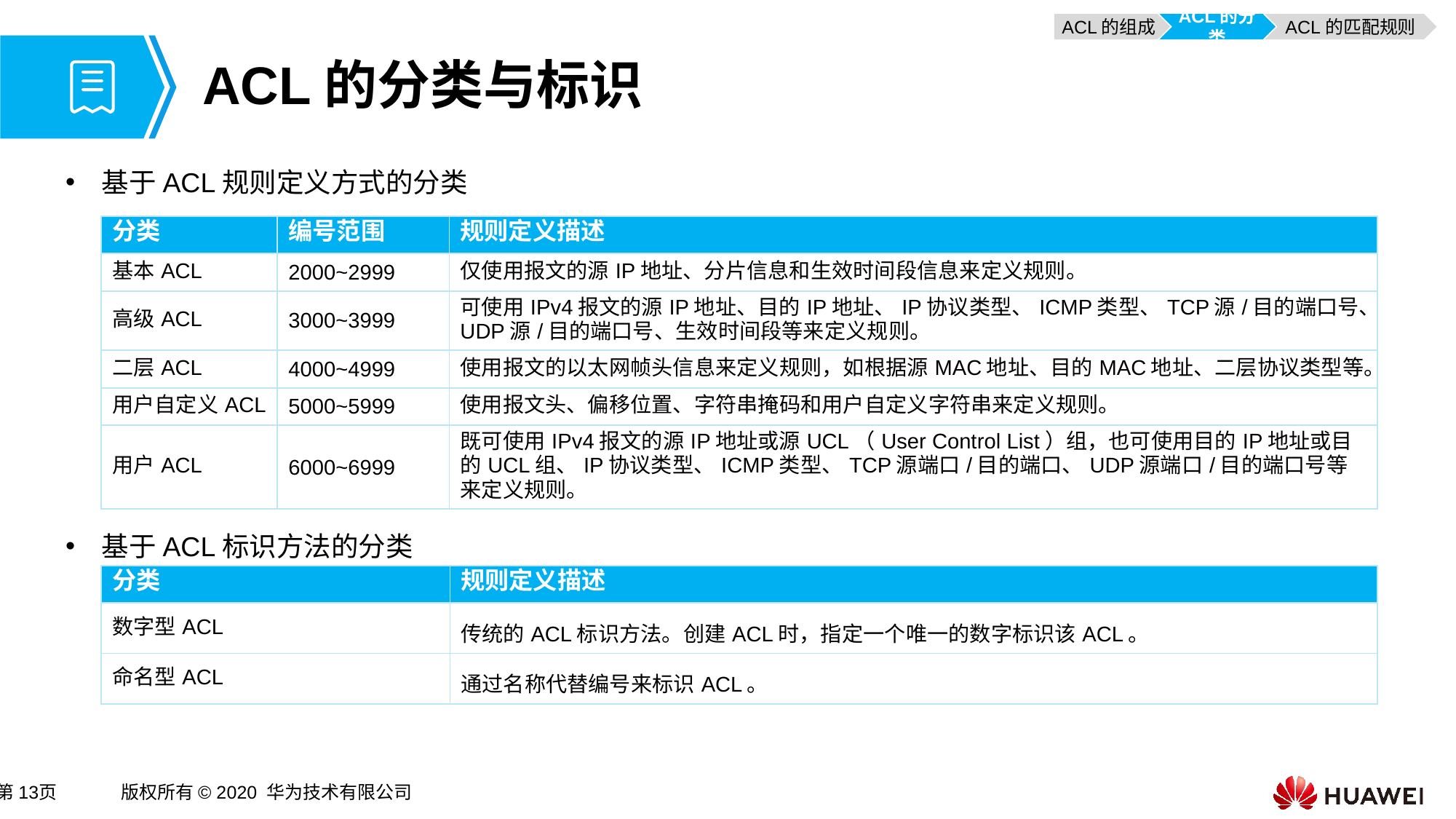

ACL的组成
ACL的分类
ACL的匹配规则
# ACL的分类与标识
基于ACL规则定义方式的分类
| 分类 | 编号范围 | 规则定义描述 |
| --- | --- | --- |
| 基本ACL | 2000~2999 | 仅使用报文的源IP地址、分片信息和生效时间段信息来定义规则。 |
| 高级ACL | 3000~3999 | 可使用IPv4报文的源IP地址、目的IP地址、IP协议类型、ICMP类型、TCP源/目的端口号、UDP源/目的端口号、生效时间段等来定义规则。 |
| 二层ACL | 4000~4999 | 使用报文的以太网帧头信息来定义规则，如根据源MAC地址、目的MAC地址、二层协议类型等。 |
| 用户自定义ACL | 5000~5999 | 使用报文头、偏移位置、字符串掩码和用户自定义字符串来定义规则。 |
| 用户ACL | 6000~6999 | 既可使用IPv4报文的源IP地址或源UCL（User Control List）组，也可使用目的IP地址或目的UCL组、IP协议类型、ICMP类型、TCP源端口/目的端口、UDP源端口/目的端口号等来定义规则。 |
基于ACL标识方法的分类
| 分类 | 规则定义描述 |
| --- | --- |
| 数字型ACL | 传统的ACL标识方法。创建ACL时，指定一个唯一的数字标识该ACL。 |
| 命名型ACL | 通过名称代替编号来标识ACL。 |